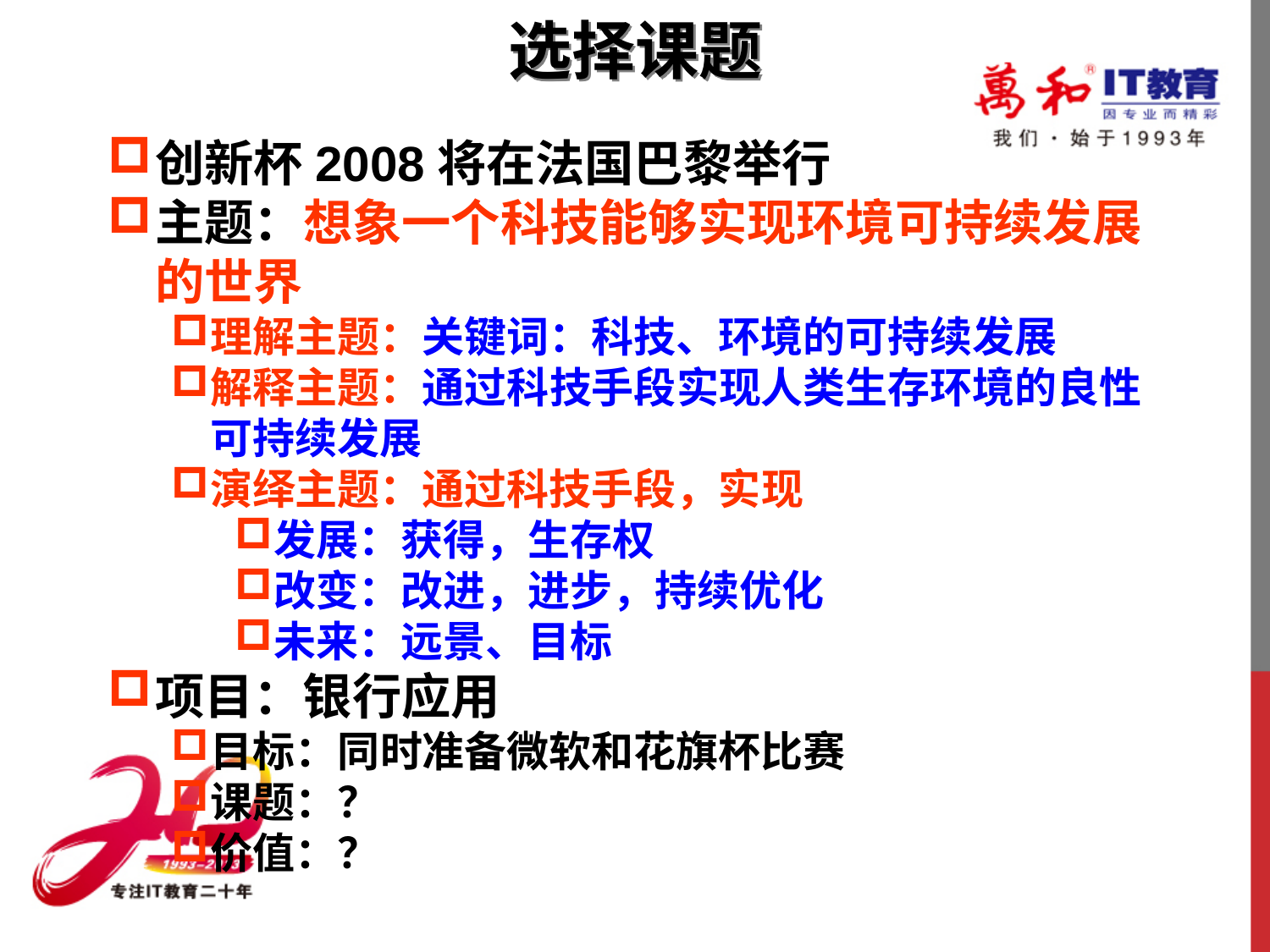

选择课题
创新杯2008将在法国巴黎举行
主题：想象一个科技能够实现环境可持续发展的世界
理解主题：关键词：科技、环境的可持续发展
解释主题：通过科技手段实现人类生存环境的良性可持续发展
演绎主题：通过科技手段，实现
发展：获得，生存权
改变：改进，进步，持续优化
未来：远景、目标
项目：银行应用
目标：同时准备微软和花旗杯比赛
课题：？
价值：？